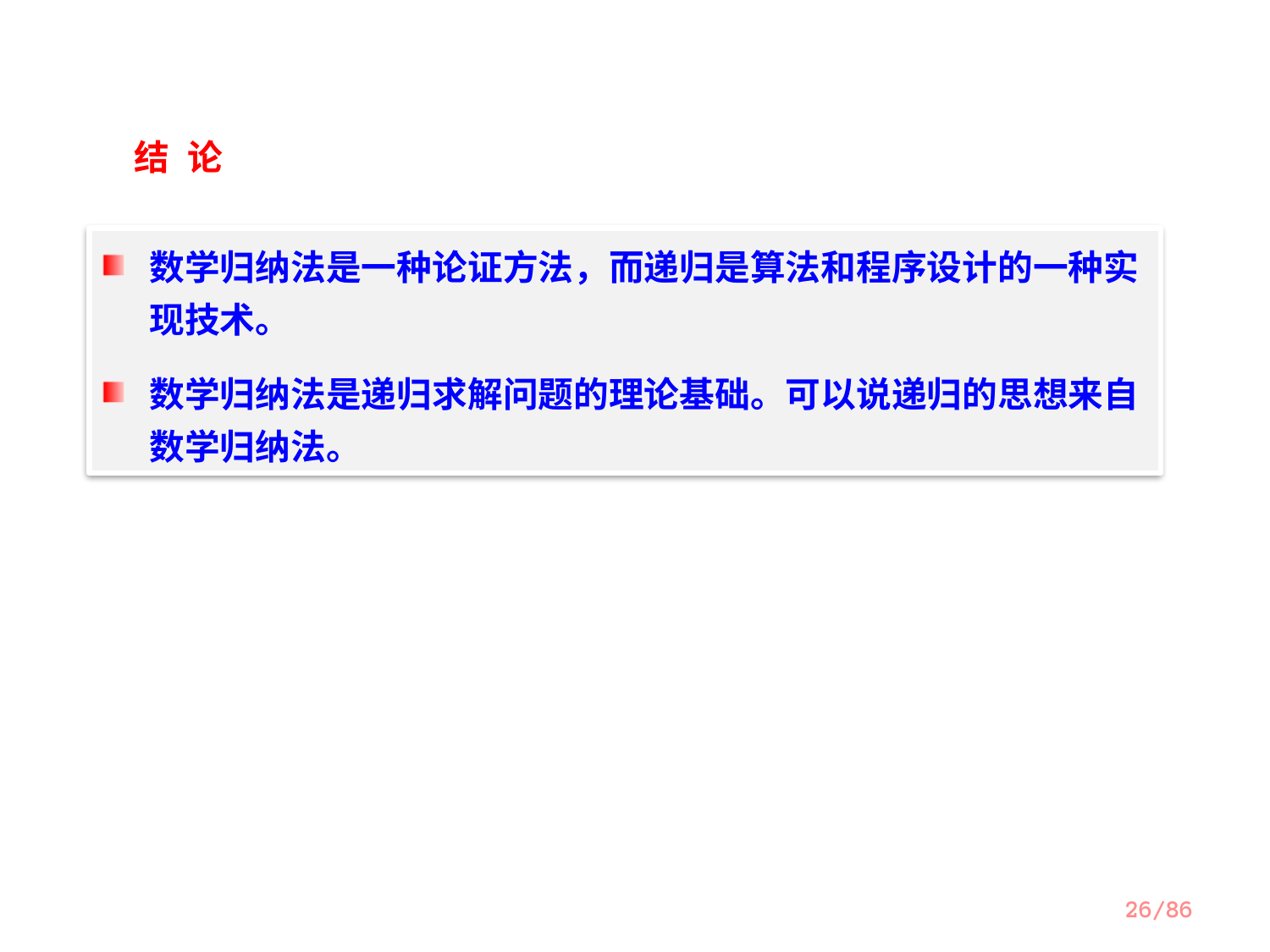

结 论
数学归纳法是一种论证方法，而递归是算法和程序设计的一种实现技术。
数学归纳法是递归求解问题的理论基础。可以说递归的思想来自数学归纳法。
26/86